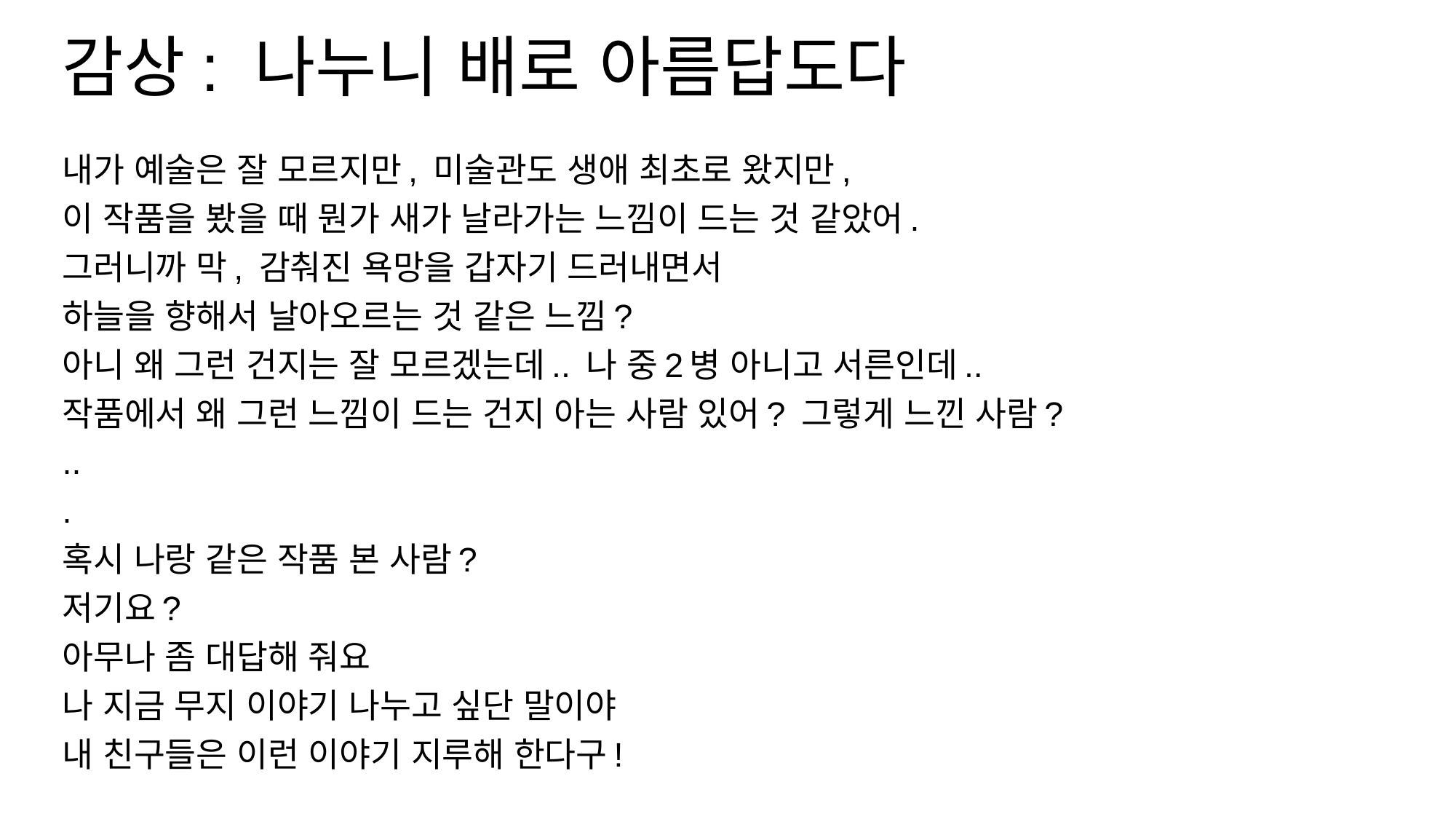

감상: 나누니 배로 아름답도다
내가 예술은 잘 모르지만, 미술관도 생애 최초로 왔지만,
이 작품을 봤을 때 뭔가 새가 날라가는 느낌이 드는 것 같았어.
그러니까 막, 감춰진 욕망을 갑자기 드러내면서
하늘을 향해서 날아오르는 것 같은 느낌?
아니 왜 그런 건지는 잘 모르겠는데.. 나 중2병 아니고 서른인데..
작품에서 왜 그런 느낌이 드는 건지 아는 사람 있어? 그렇게 느낀 사람?
..
.
혹시 나랑 같은 작품 본 사람?
저기요?
아무나 좀 대답해 줘요
나 지금 무지 이야기 나누고 싶단 말이야
내 친구들은 이런 이야기 지루해 한다구!